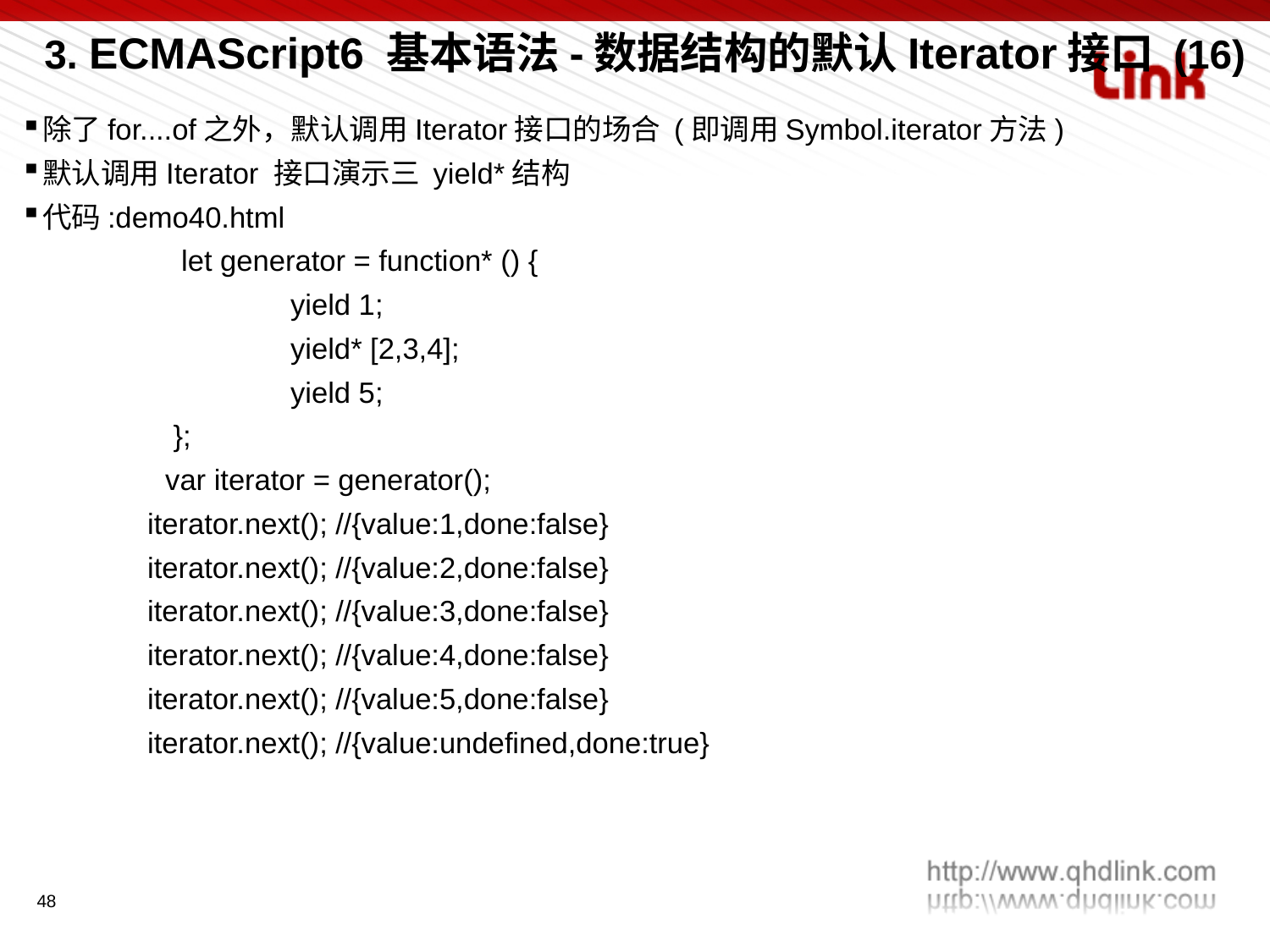

3. ECMAScript6 基本语法-数据结构的默认Iterator接口 (16)
除了for....of之外，默认调用Iterator接口的场合 (即调用Symbol.iterator方法)
默认调用Iterator 接口演示三 yield*结构
代码:demo40.html
                    let generator = function* () {
		  yield 1;
		  yield* [2,3,4];
		  yield 5;
                   };
                  var iterator = generator();
	iterator.next(); //{value:1,done:false}
	iterator.next(); //{value:2,done:false}
	iterator.next(); //{value:3,done:false}
	iterator.next(); //{value:4,done:false}
	iterator.next(); //{value:5,done:false}
	iterator.next(); //{value:undefined,done:true}

48